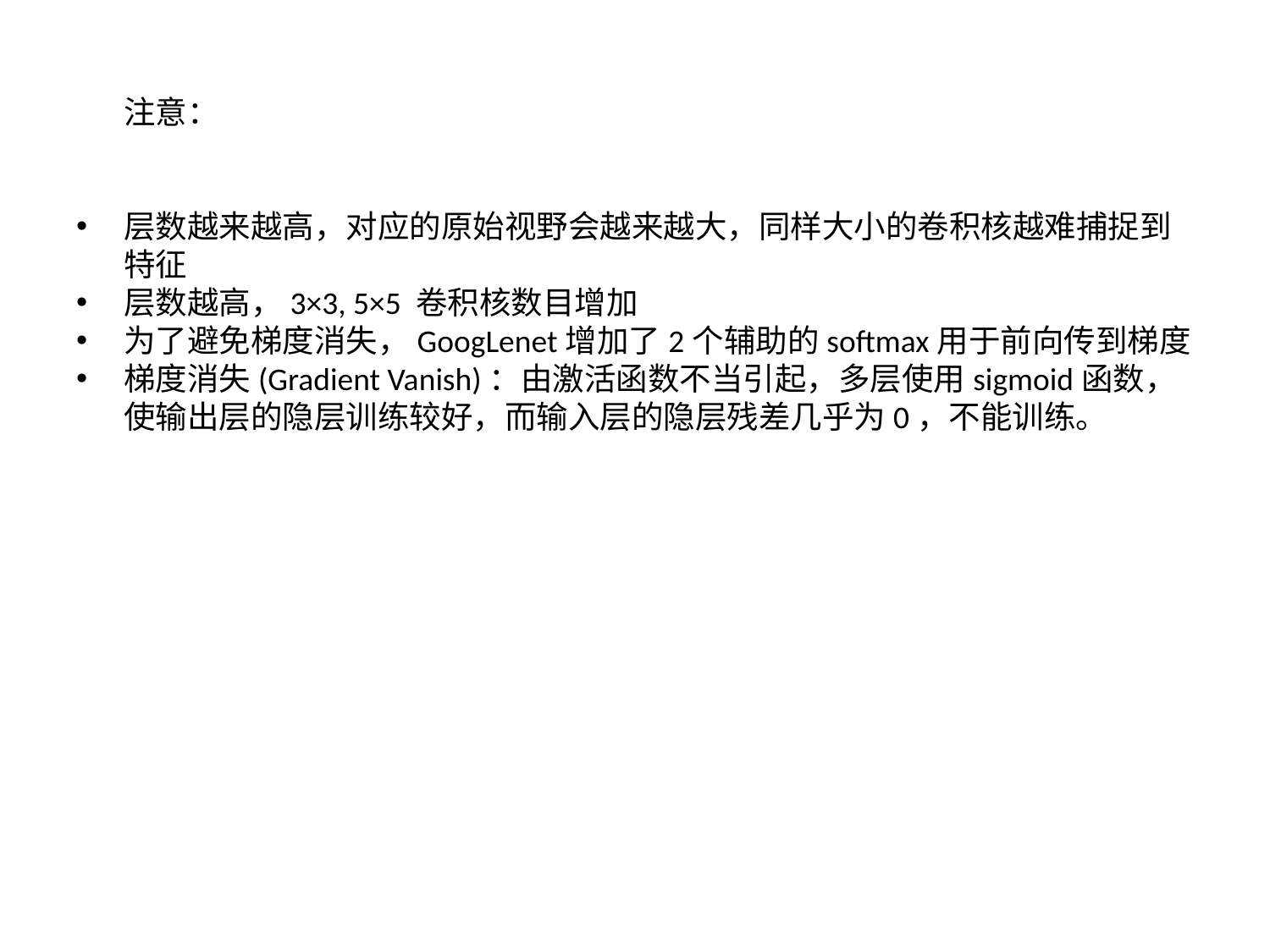

注意：

层数越来越高，对应的原始视野会越来越大，同样大小的卷积核越难捕捉到特征
层数越高，3×3, 5×5 卷积核数目增加
为了避免梯度消失，GoogLenet增加了2个辅助的softmax用于前向传到梯度
梯度消失(Gradient Vanish)：由激活函数不当引起，多层使用sigmoid函数，使输出层的隐层训练较好，而输入层的隐层残差几乎为0，不能训练。